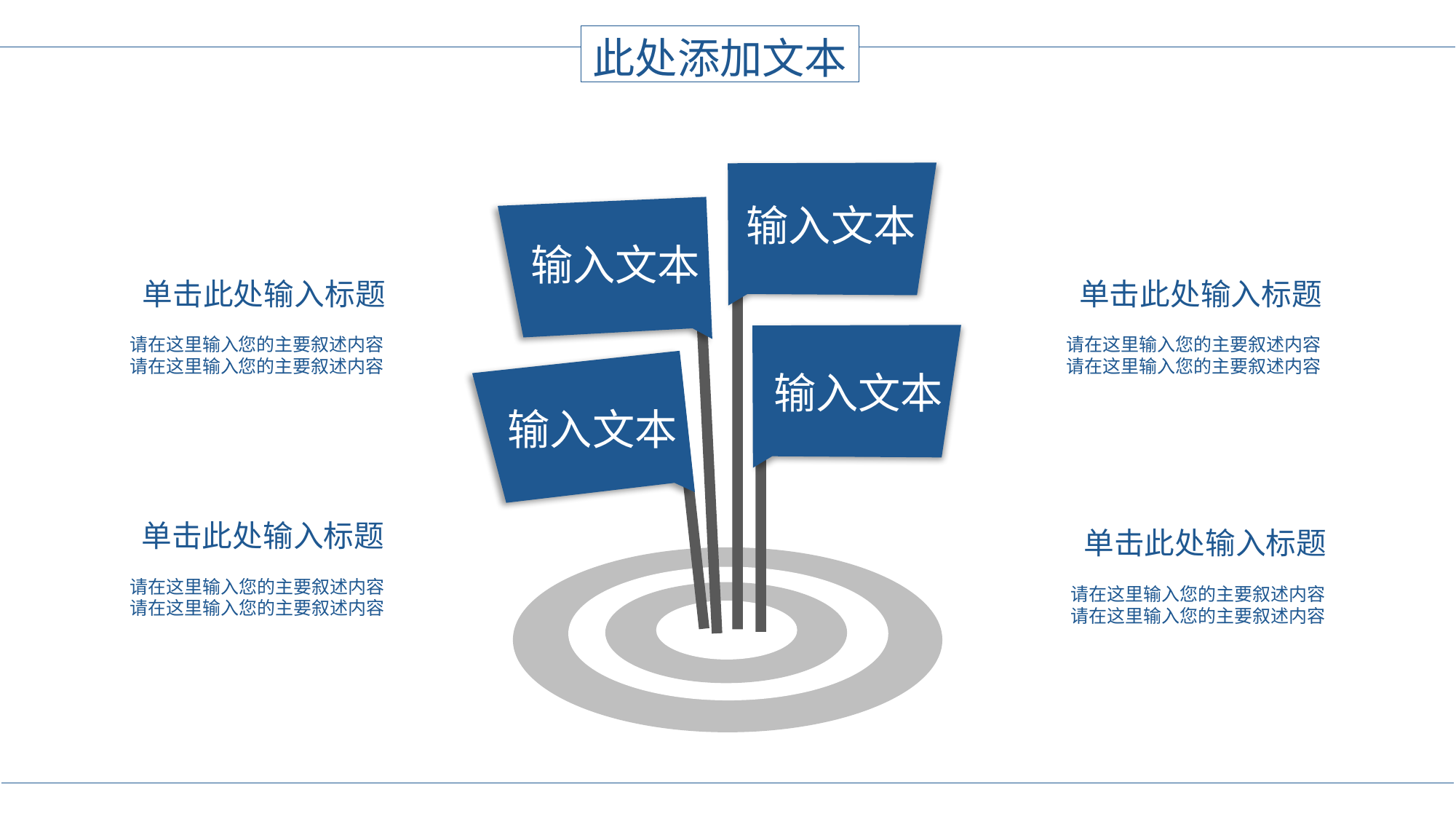

此处添加文本

输入文本

输入文本
 单击此处输入标题

请在这里输入您的主要叙述内容
请在这里输入您的主要叙述内容

 单击此处输入标题

请在这里输入您的主要叙述内容
请在这里输入您的主要叙述内容

输入文本

输入文本
 单击此处输入标题

请在这里输入您的主要叙述内容
请在这里输入您的主要叙述内容

 单击此处输入标题

请在这里输入您的主要叙述内容
请在这里输入您的主要叙述内容